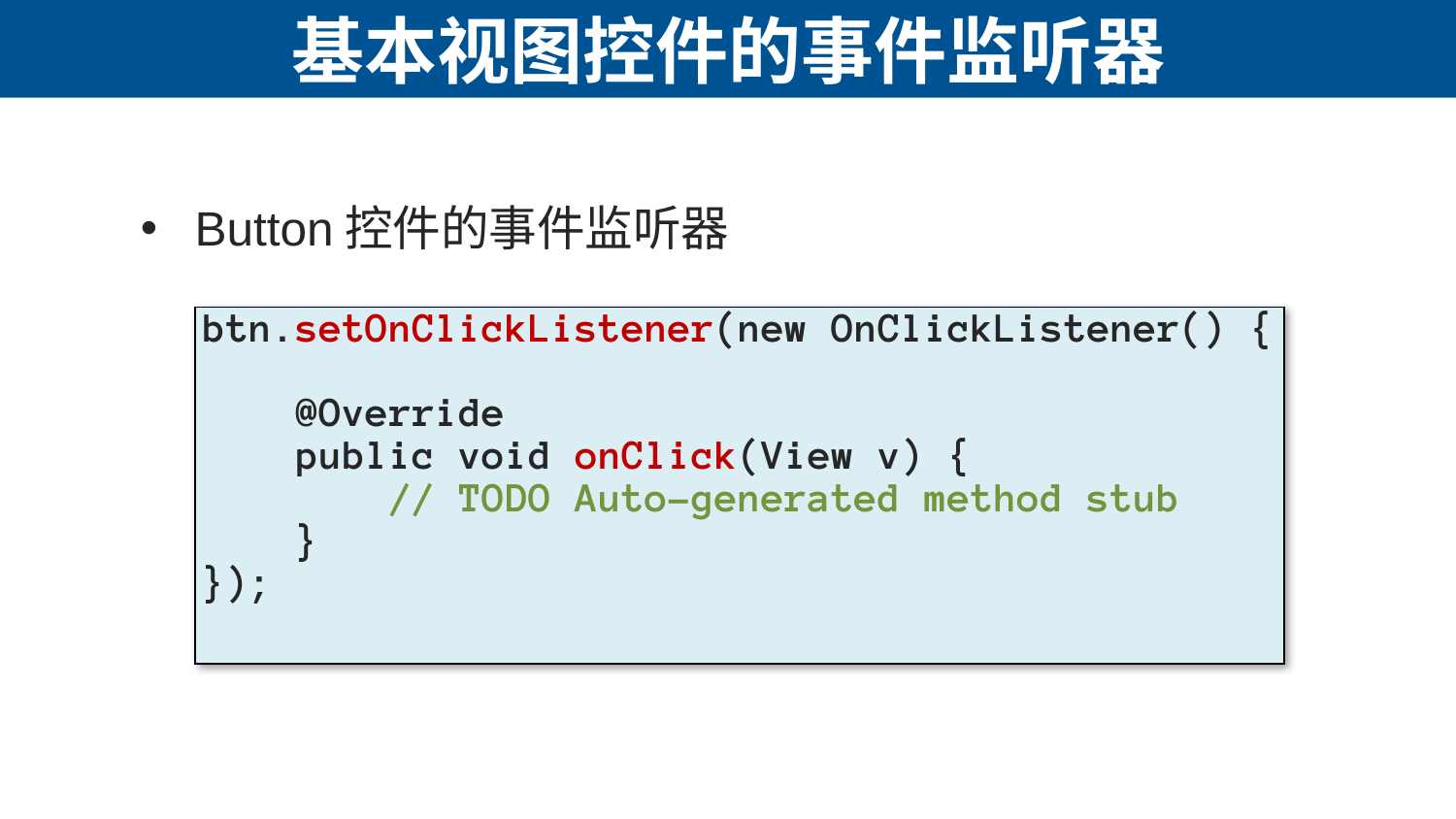

# 基本视图控件的事件监听器
Button控件的事件监听器
| btn.setOnClickListener(new OnClickListener() { @Override public void onClick(View v) { // TODO Auto-generated method stub } }); |
| --- |